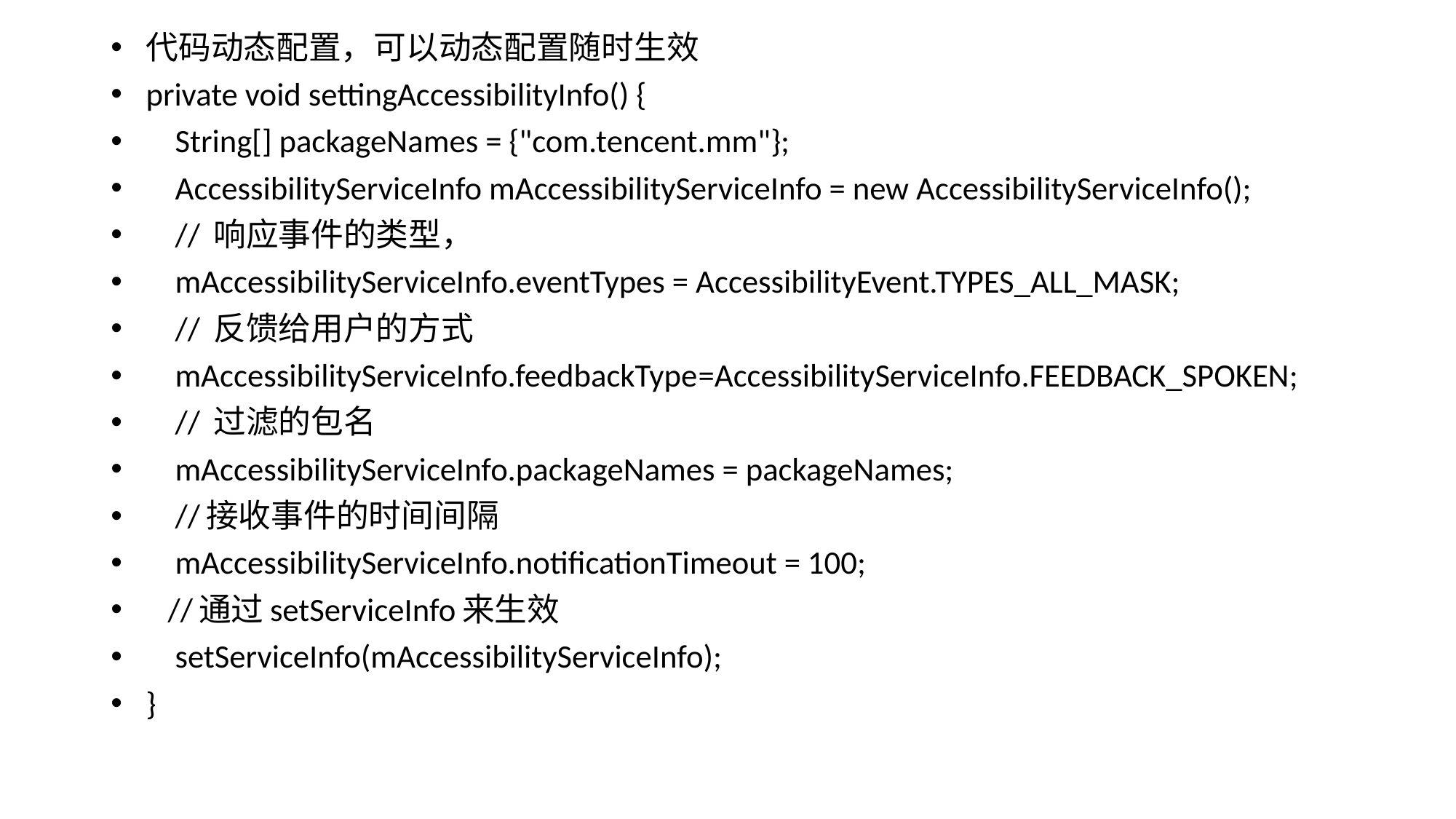

代码动态配置，可以动态配置随时生效
private void settingAccessibilityInfo() {
    String[] packageNames = {"com.tencent.mm"};
    AccessibilityServiceInfo mAccessibilityServiceInfo = new AccessibilityServiceInfo();
    // 响应事件的类型，
    mAccessibilityServiceInfo.eventTypes = AccessibilityEvent.TYPES_ALL_MASK;
    // 反馈给用户的方式
    mAccessibilityServiceInfo.feedbackType=AccessibilityServiceInfo.FEEDBACK_SPOKEN;
    // 过滤的包名
    mAccessibilityServiceInfo.packageNames = packageNames;
    //接收事件的时间间隔
    mAccessibilityServiceInfo.notificationTimeout = 100;
   //通过setServiceInfo来生效
    setServiceInfo(mAccessibilityServiceInfo);
}